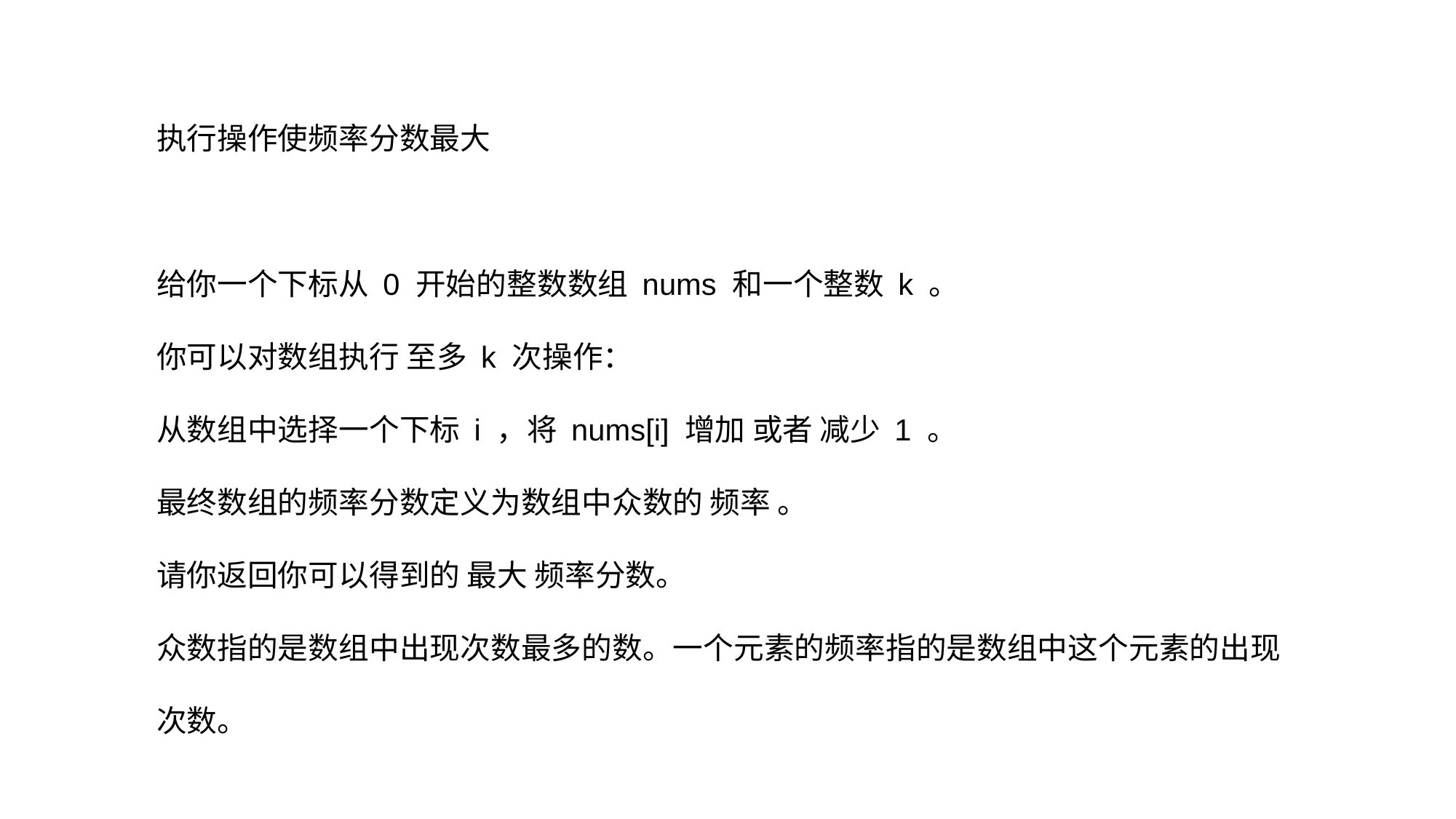

# 执行操作使频率分数最大 给你一个下标从 0 开始的整数数组 nums 和一个整数 k 。 你可以对数组执行 至多 k 次操作： 从数组中选择一个下标 i ，将 nums[i] 增加 或者 减少 1 。 最终数组的频率分数定义为数组中众数的 频率 。 请你返回你可以得到的 最大 频率分数。 众数指的是数组中出现次数最多的数。一个元素的频率指的是数组中这个元素的出现次数。